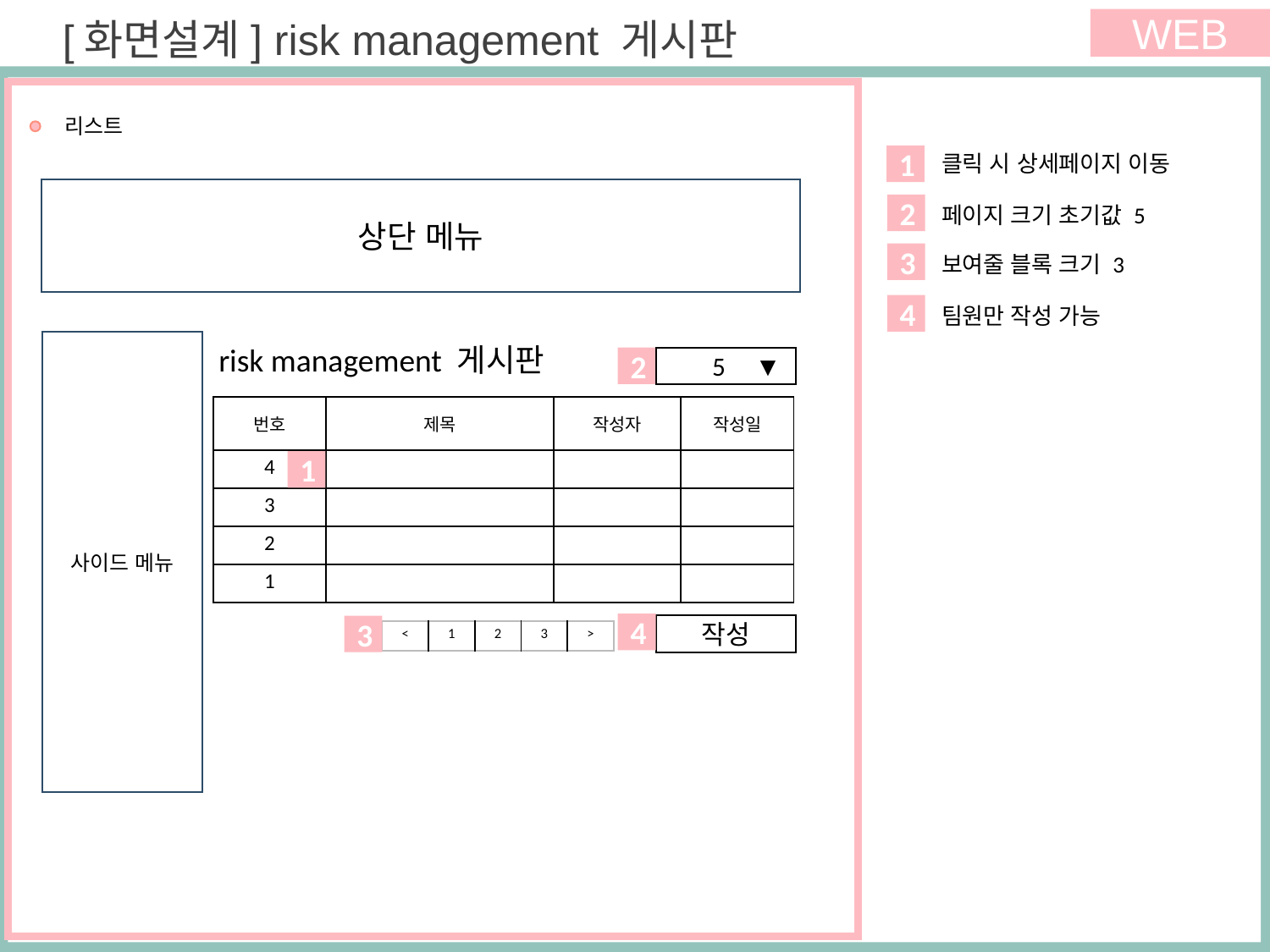

[화면설계] risk management 게시판
WEB

 리스트

클릭 시 상세페이지 이동
1
상단 메뉴
2
페이지 크기 초기값 5
예약     지점안내     로그인     창업문의
3
보여줄 블록 크기 3
4
팀원만 작성 가능
사이드 메뉴
risk management 게시판
2
       5     ▼
| 번호 | 제목 | 작성자 | 작성일 |
| --- | --- | --- | --- |
| 4 |  |  |  |
| 3 |  |  |  |
| 2 |  |  |  |
| 1 |  |  |  |
1
1
4
작성
3
| < | 1 | 2 | 3 | > |
| --- | --- | --- | --- | --- |